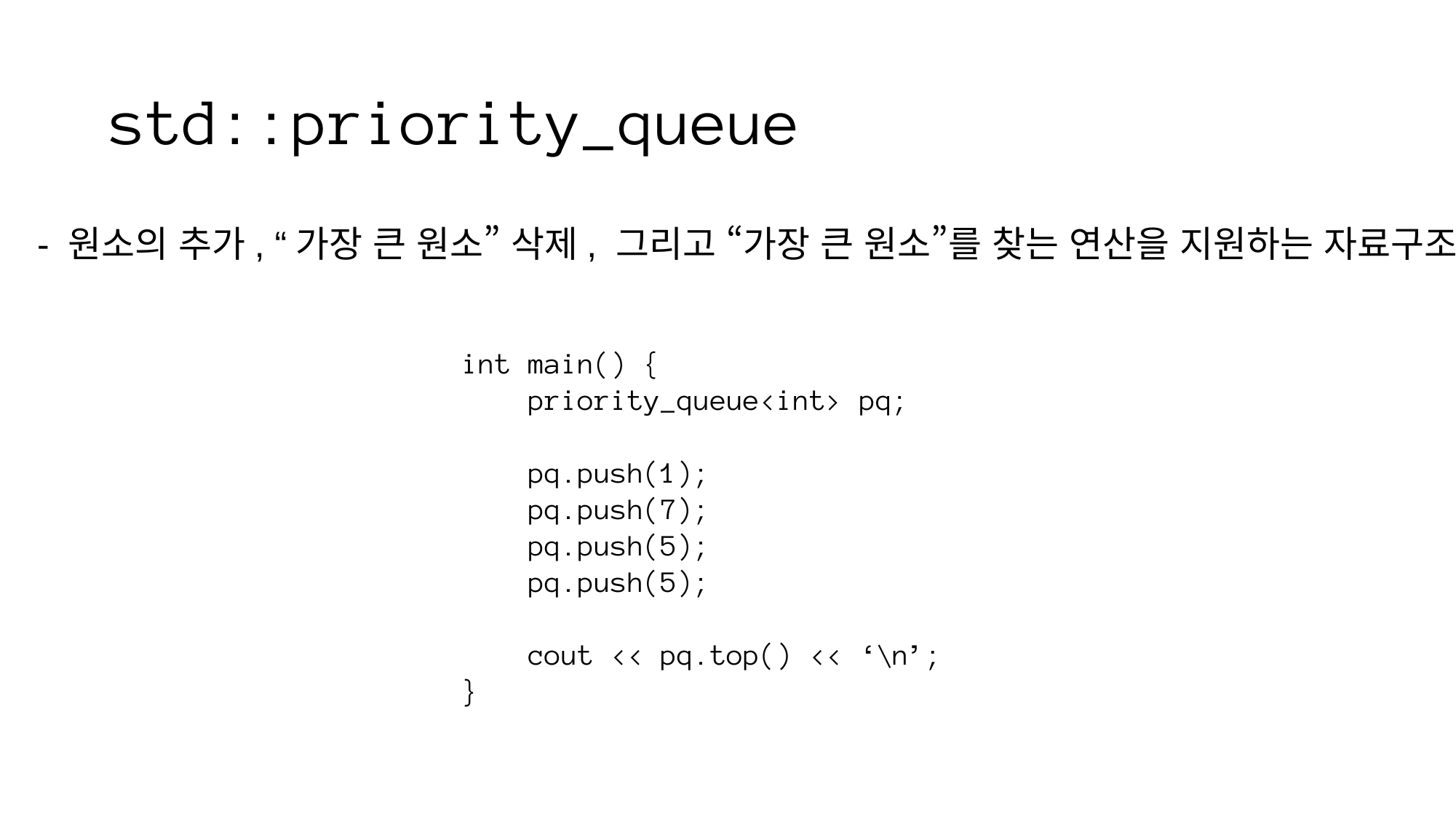

# std::priority_queue
- 원소의 추가, “가장 큰 원소” 삭제, 그리고 “가장 큰 원소”를 찾는 연산을 지원하는 자료구조
int main() {
    priority_queue<int> pq;

    pq.push(1);
    pq.push(7);
    pq.push(5);
    pq.push(5);

    cout << pq.top() << ‘\n’;
}